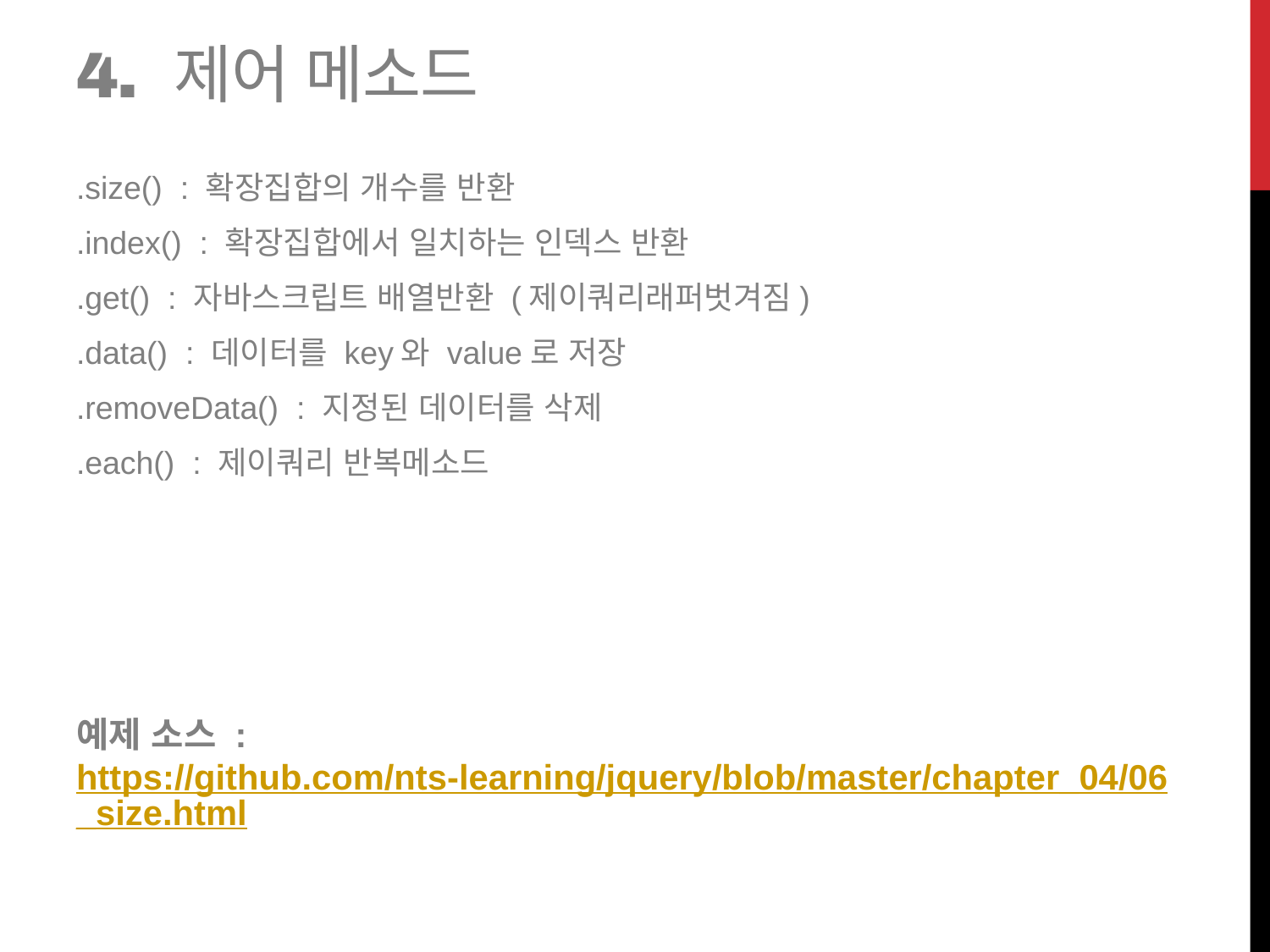

# 4. 제어 메소드
.size()  : 확장집합의 개수를 반환
.index()  : 확장집합에서 일치하는 인덱스 반환
.get()  : 자바스크립트 배열반환 (제이쿼리래퍼벗겨짐)
.data()  : 데이터를 key와 value로 저장
.removeData()  : 지정된 데이터를 삭제
.each()  : 제이쿼리 반복메소드
예제 소스 : https://github.com/nts-learning/jquery/blob/master/chapter_04/06_size.html